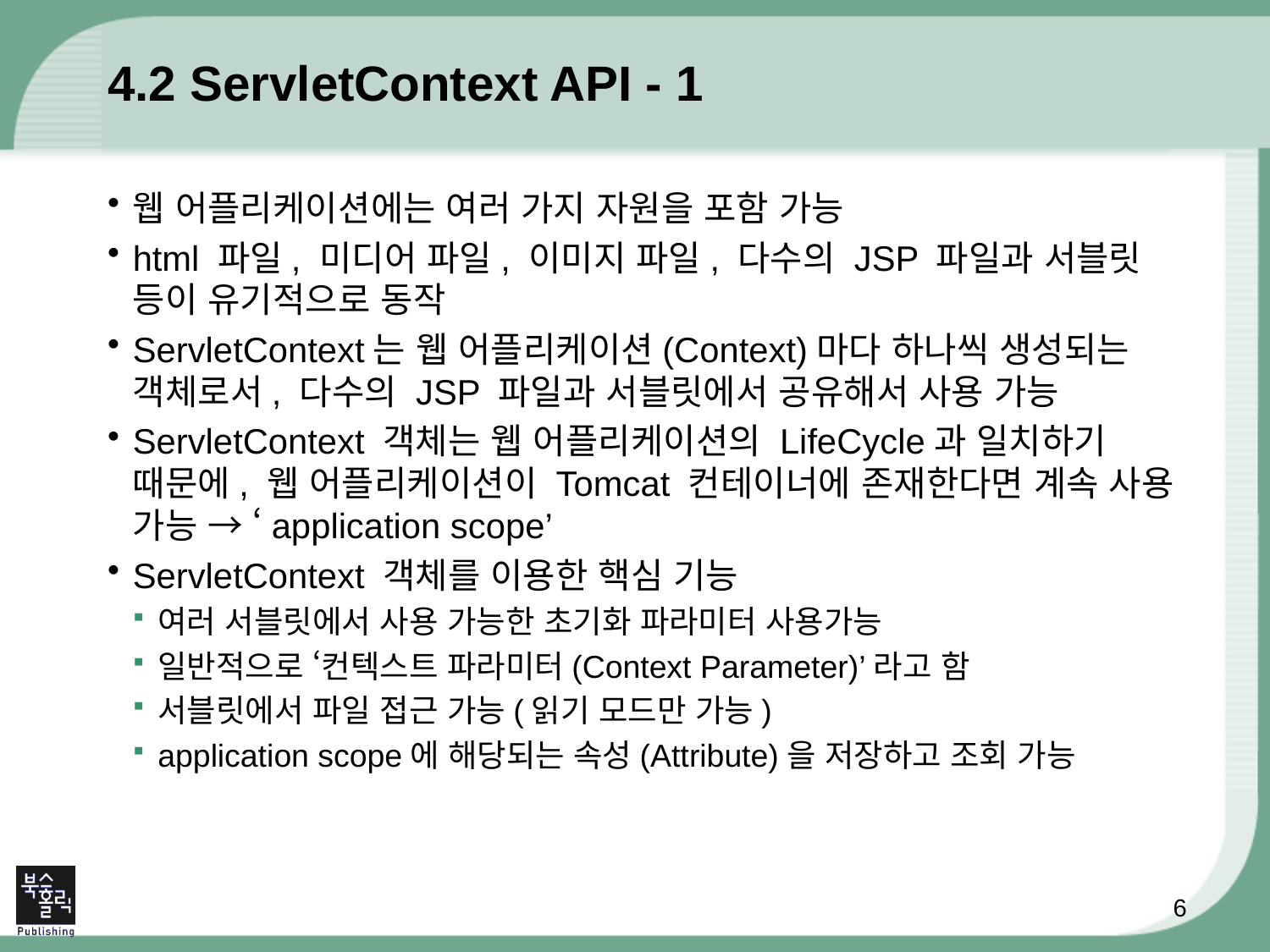

# 4.2 ServletContext API - 1
웹 어플리케이션에는 여러 가지 자원을 포함 가능
html 파일, 미디어 파일, 이미지 파일, 다수의 JSP 파일과 서블릿 등이 유기적으로 동작
ServletContext는 웹 어플리케이션(Context)마다 하나씩 생성되는 객체로서, 다수의 JSP 파일과 서블릿에서 공유해서 사용 가능
ServletContext 객체는 웹 어플리케이션의 LifeCycle과 일치하기 때문에, 웹 어플리케이션이 Tomcat 컨테이너에 존재한다면 계속 사용 가능 → ‘application scope’
ServletContext 객체를 이용한 핵심 기능
여러 서블릿에서 사용 가능한 초기화 파라미터 사용가능
일반적으로 ‘컨텍스트 파라미터(Context Parameter)’라고 함
서블릿에서 파일 접근 가능(읽기 모드만 가능)
application scope에 해당되는 속성(Attribute)을 저장하고 조회 가능
6